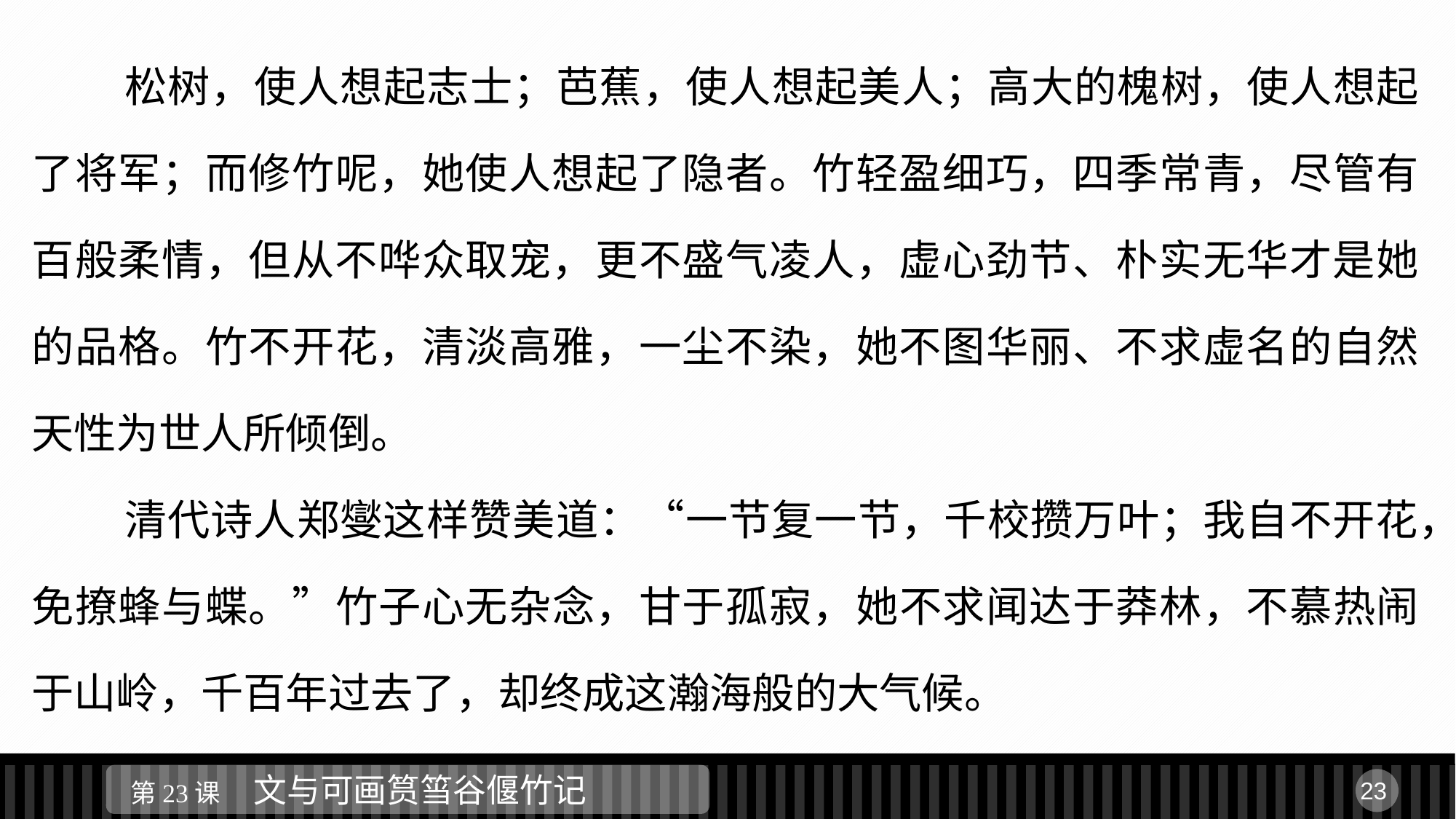

松树，使人想起志士；芭蕉，使人想起美人；高大的槐树，使人想起了将军；而修竹呢，她使人想起了隐者。竹轻盈细巧，四季常青，尽管有百般柔情，但从不哗众取宠，更不盛气凌人，虚心劲节、朴实无华才是她的品格。竹不开花，清淡高雅，一尘不染，她不图华丽、不求虚名的自然天性为世人所倾倒。
        清代诗人郑燮这样赞美道：“一节复一节，千校攒万叶；我自不开花，免撩蜂与蝶。”竹子心无杂念，甘于孤寂，她不求闻达于莽林，不慕热闹于山岭，千百年过去了，却终成这瀚海般的大气候。